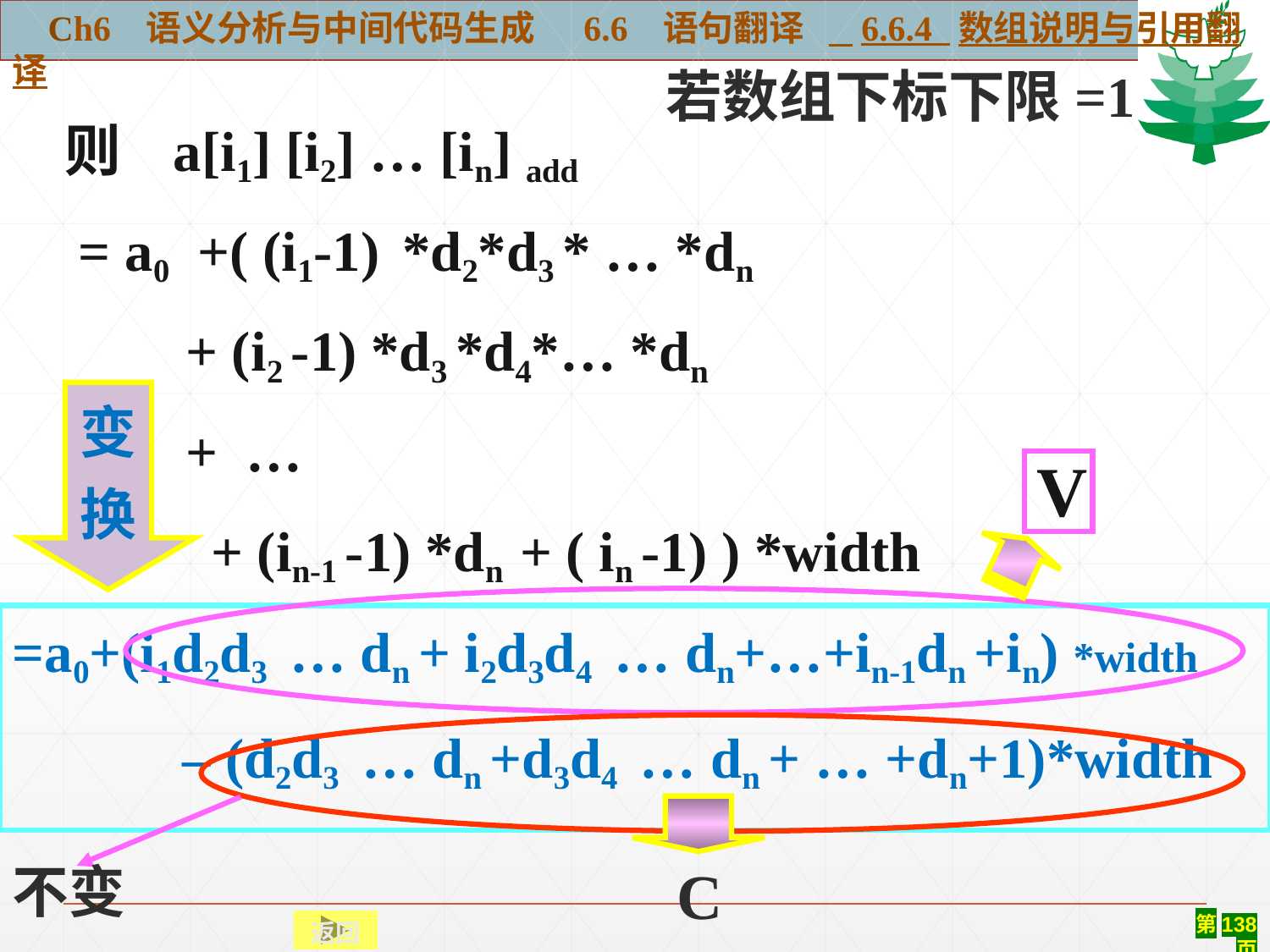

Ch6   语义分析与中间代码生成     6.6   语句翻译      6.6.4  数组说明与引用翻译
若数组下标下限=1
   则   a[i1] [i2] … [in] add
        = a0  +( (i1-1)  *d2*d3 * … *dn
                     + (i2 -1) *d3 *d4*… *dn
                     +  …
              + (in-1 -1) *dn  + ( in -1) ) *width
变
换
V

=a0+(i1d2d3  … dn + i2d3d4  … dn+…+in-1dn +in) *width
            – (d2d3  … dn +d3d4  … dn + … +dn+1)*width

不变

  C
返回